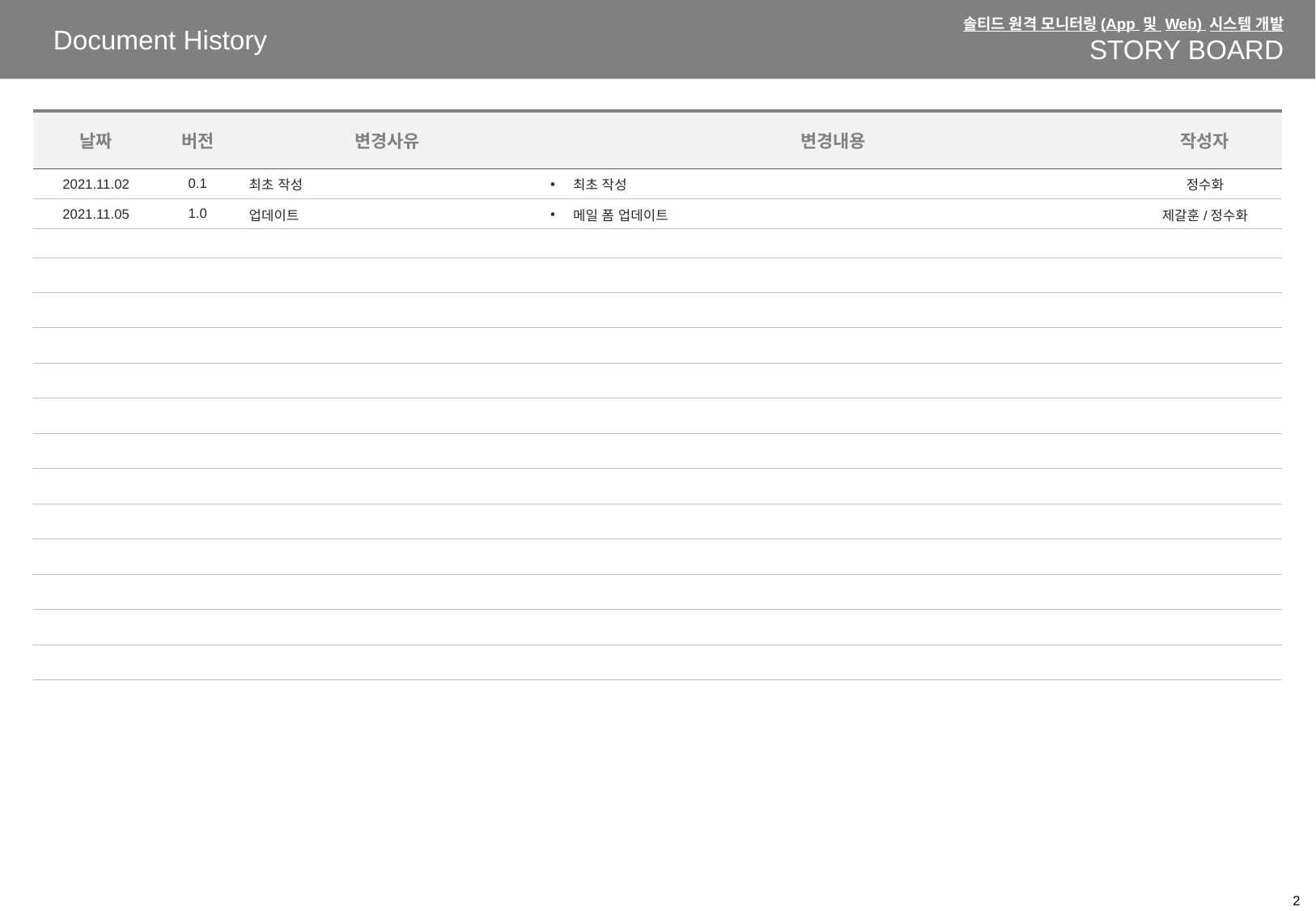

Document History
| 날짜 | 버전 | 변경사유 | 변경내용 | 작성자 |
| --- | --- | --- | --- | --- |
| 2021.11.02 | 0.1 | 최초 작성 | 최초 작성 | 정수화 |
| 2021.11.05 | 1.0 | 업데이트 | 메일 폼 업데이트 | 제갈훈/정수화 |
|  |  |  |  |  |
|  |  |  |  |  |
|  |  |  |  |  |
|  |  |  |  |  |
|  |  |  |  |  |
|  |  |  |  |  |
|  |  |  |  |  |
|  |  |  |  |  |
|  |  |  |  |  |
|  |  |  |  |  |
|  |  |  |  |  |
|  |  |  |  |  |
|  |  |  |  |  |